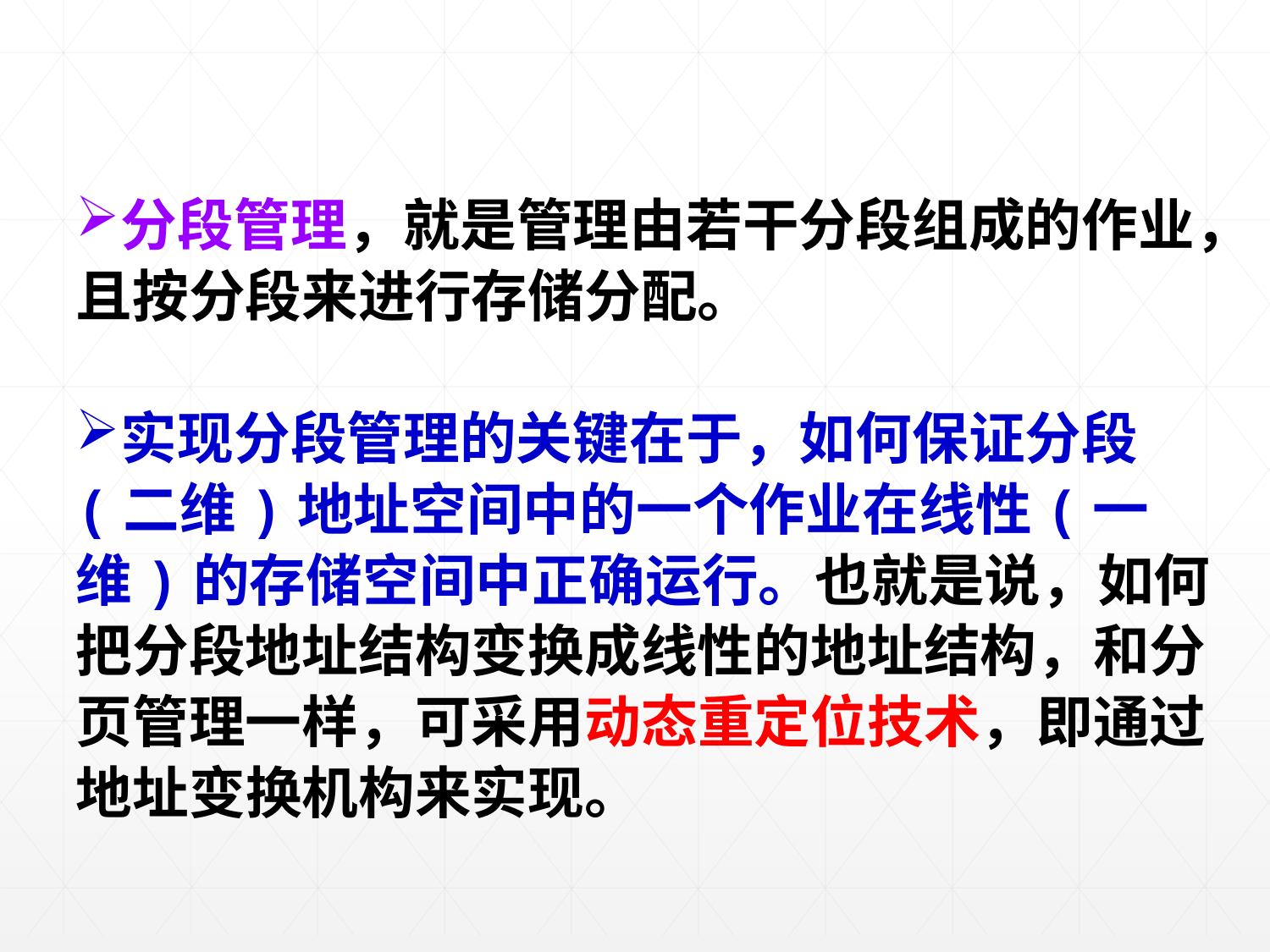

分段管理，就是管理由若干分段组成的作业，且按分段来进行存储分配。

实现分段管理的关键在于，如何保证分段(二维)地址空间中的一个作业在线性(一维)的存储空间中正确运行。也就是说，如何把分段地址结构变换成线性的地址结构，和分页管理一样，可采用动态重定位技术，即通过地址变换机构来实现。